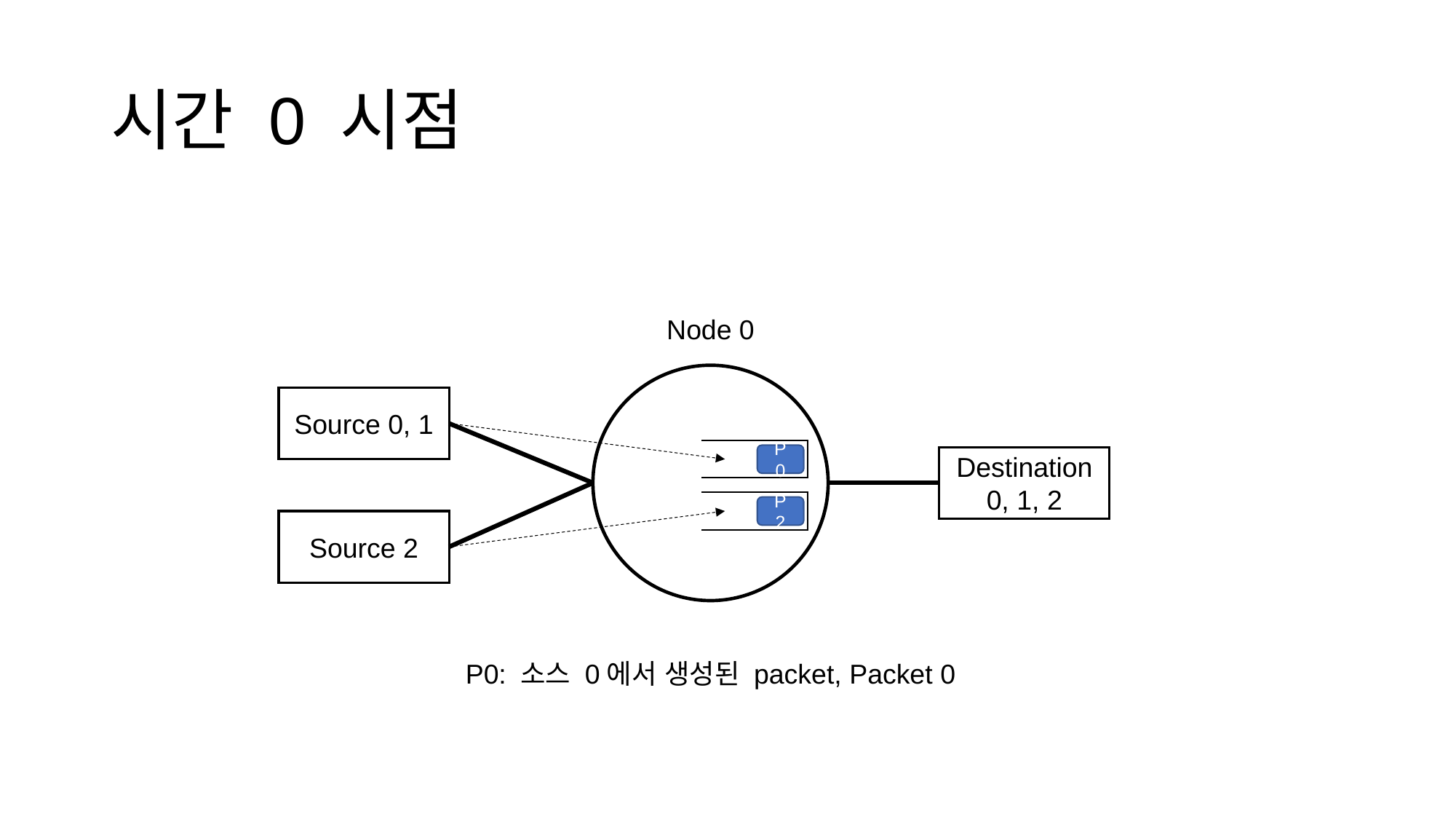

# 시간 0 시점
Node 0

Source 0, 1

P0
Destination 0, 1, 2

P2
Source 2
P0: 소스 0에서 생성된 packet, Packet 0